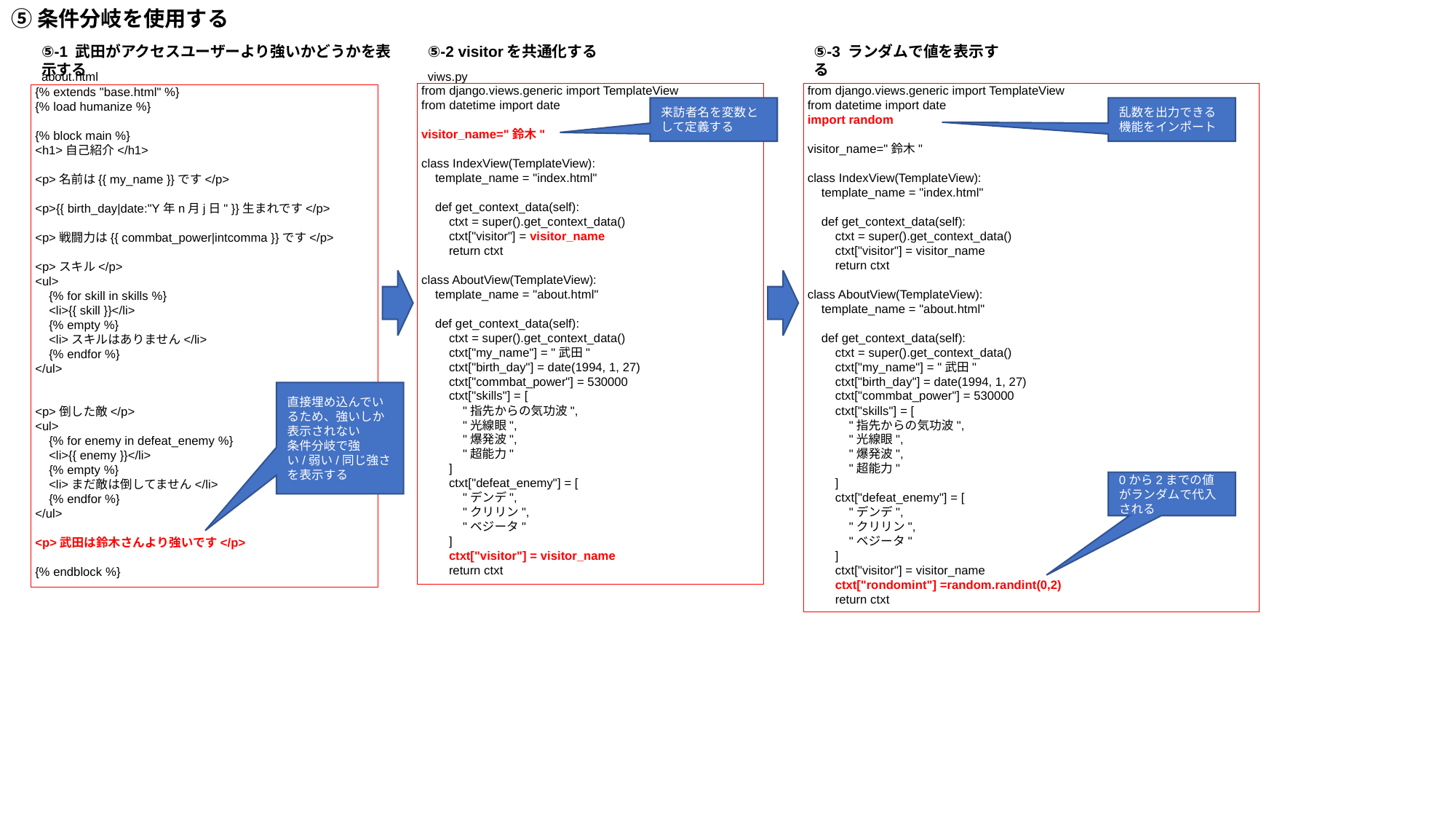

⑤条件分岐を使用する
⑤-2 visitorを共通化する
⑤-3 ランダムで値を表示する
⑤-1 武田がアクセスユーザーより強いかどうかを表示する
about.html
viws.py
from django.views.generic import TemplateView
from datetime import date
visitor_name="鈴木"
class IndexView(TemplateView):
    template_name = "index.html"

    def get_context_data(self):
        ctxt = super().get_context_data()
        ctxt["visitor"] = visitor_name
        return ctxt
class AboutView(TemplateView):
    template_name = "about.html"

    def get_context_data(self):
        ctxt = super().get_context_data()
        ctxt["my_name"] = "武田"
        ctxt["birth_day"] = date(1994, 1, 27)
        ctxt["commbat_power"] = 530000
        ctxt["skills"] = [
            "指先からの気功波",
            "光線眼",
            "爆発波",
            "超能力"
        ]
        ctxt["defeat_enemy"] = [
            "デンデ",
            "クリリン",
            "ベジータ"
        ]
        ctxt["visitor"] = visitor_name
        return ctxt
from django.views.generic import TemplateView
from datetime import date
import random
visitor_name="鈴木"
class IndexView(TemplateView):
    template_name = "index.html"

    def get_context_data(self):
        ctxt = super().get_context_data()
        ctxt["visitor"] = visitor_name
        return ctxt
class AboutView(TemplateView):
    template_name = "about.html"

    def get_context_data(self):
        ctxt = super().get_context_data()
        ctxt["my_name"] = "武田"
        ctxt["birth_day"] = date(1994, 1, 27)
        ctxt["commbat_power"] = 530000
        ctxt["skills"] = [
            "指先からの気功波",
            "光線眼",
            "爆発波",
            "超能力"
        ]
        ctxt["defeat_enemy"] = [
            "デンデ",
            "クリリン",
            "ベジータ"
        ]
        ctxt["visitor"] = visitor_name
        ctxt["rondomint"] =random.randint(0,2)
        return ctxt

{% extends "base.html" %}
{% load humanize %}
{% block main %}
<h1>自己紹介</h1>
<p>名前は{{ my_name }}です</p>
<p>{{ birth_day|date:"Y年n月j日" }}生まれです</p>
<p>戦闘力は{{ commbat_power|intcomma }}です</p>
<p>スキル</p>
<ul>
    {% for skill in skills %}
    <li>{{ skill }}</li>
    {% empty %}
    <li>スキルはありません</li>
    {% endfor %}
</ul>
<p>倒した敵</p>
<ul>
    {% for enemy in defeat_enemy %}
    <li>{{ enemy }}</li>
    {% empty %}
    <li>まだ敵は倒してません</li>
    {% endfor %}
</ul>

<p>武田は鈴木さんより強いです</p>
{% endblock %}

来訪者名を変数として定義する
乱数を出力できる機能をインポート

直接埋め込んでいるため、強いしか表示されない
条件分岐で強い/弱い/同じ強さを表示する
0から2までの値がランダムで代入される